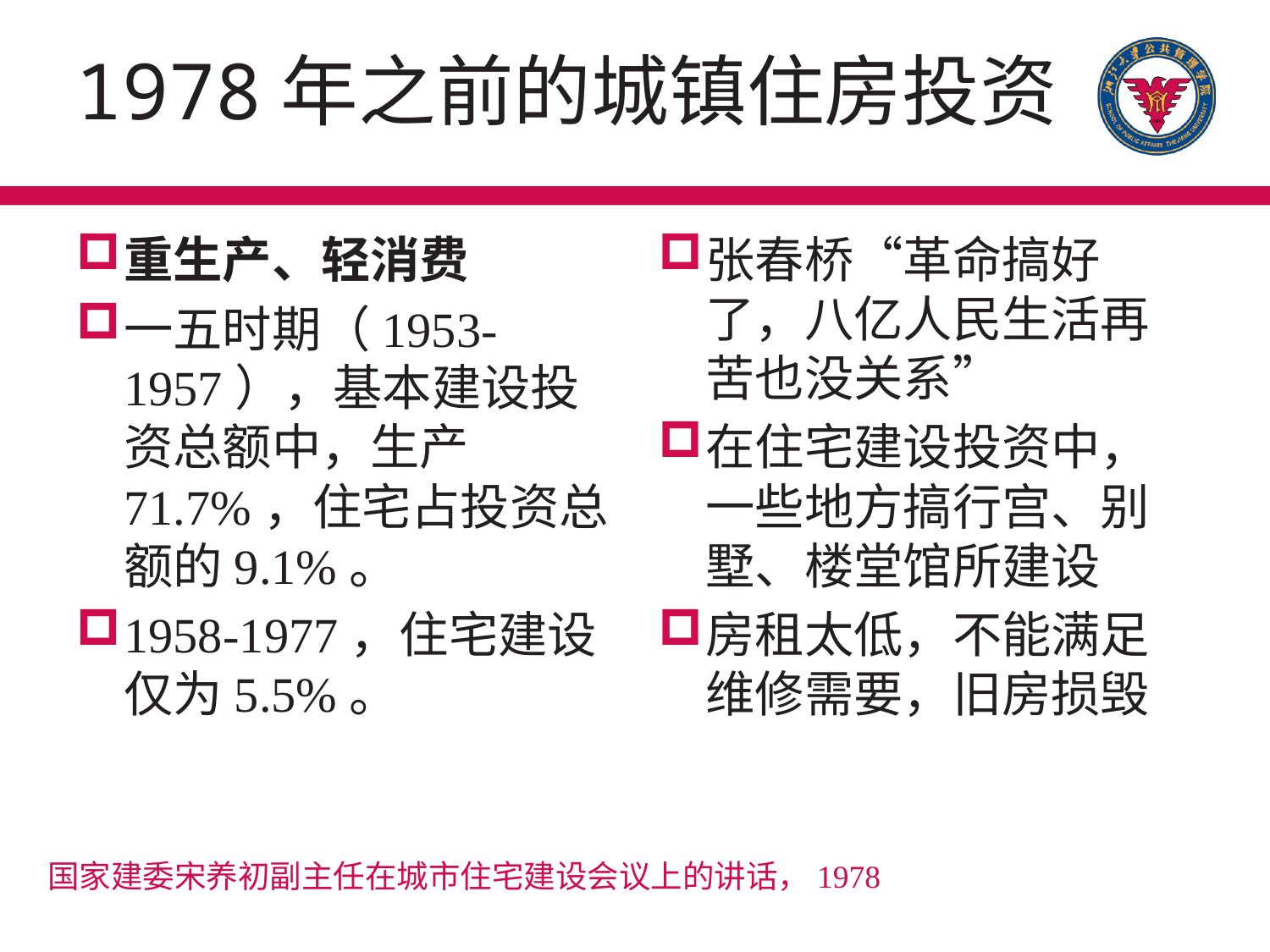

# 1978年之前的城镇住房投资
重生产、轻消费
一五时期（1953-1957），基本建设投资总额中，生产71.7%，住宅占投资总额的9.1%。
1958-1977，住宅建设仅为5.5%。
张春桥“革命搞好了，八亿人民生活再苦也没关系”
在住宅建设投资中，一些地方搞行宫、别墅、楼堂馆所建设
房租太低，不能满足维修需要，旧房损毁
国家建委宋养初副主任在城市住宅建设会议上的讲话，1978